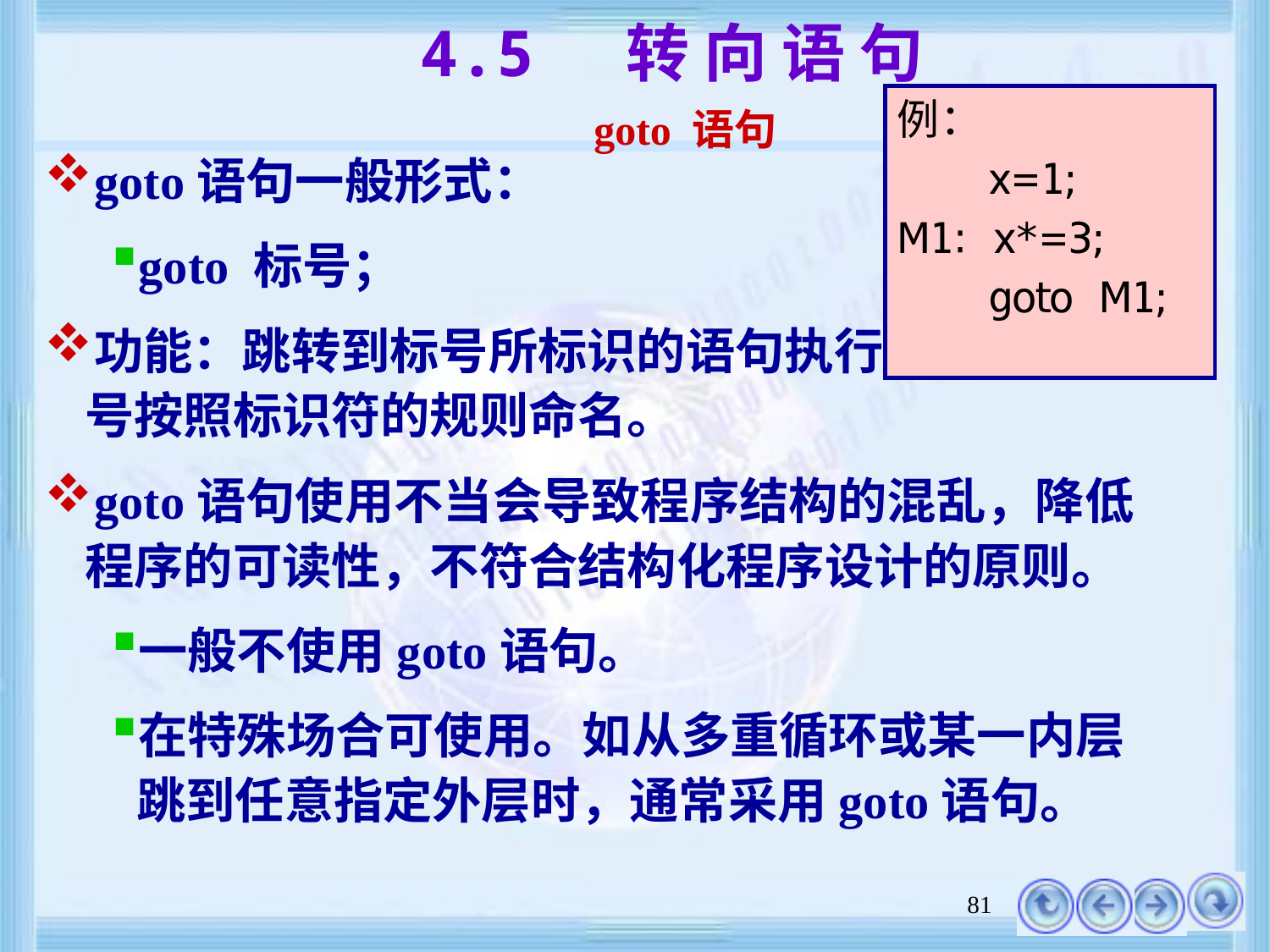

# 4.5  转 向 语 句 goto 语句
例：
       x=1;
M1:  x*=3;
       goto  M1;
goto语句一般形式：
goto 标号；
功能：跳转到标号所标识的语句执行。其中，标号按照标识符的规则命名。
goto语句使用不当会导致程序结构的混乱，降低程序的可读性，不符合结构化程序设计的原则。
一般不使用goto语句。
在特殊场合可使用。如从多重循环或某一内层跳到任意指定外层时，通常采用goto语句。
81